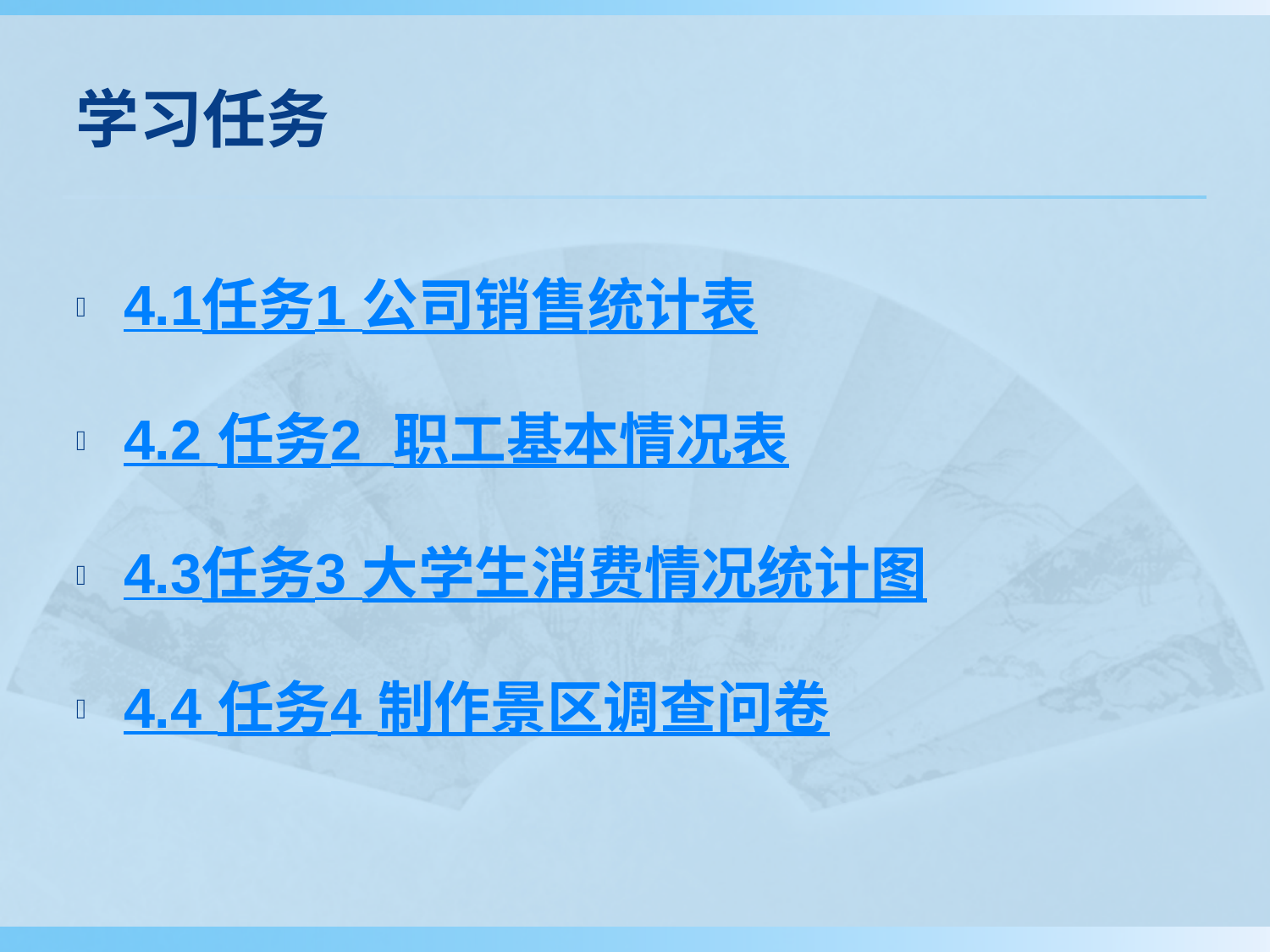

# 学习任务
4.1任务1 公司销售统计表
4.2 任务2  职工基本情况表
4.3任务3 大学生消费情况统计图
4.4 任务4 制作景区调查问卷